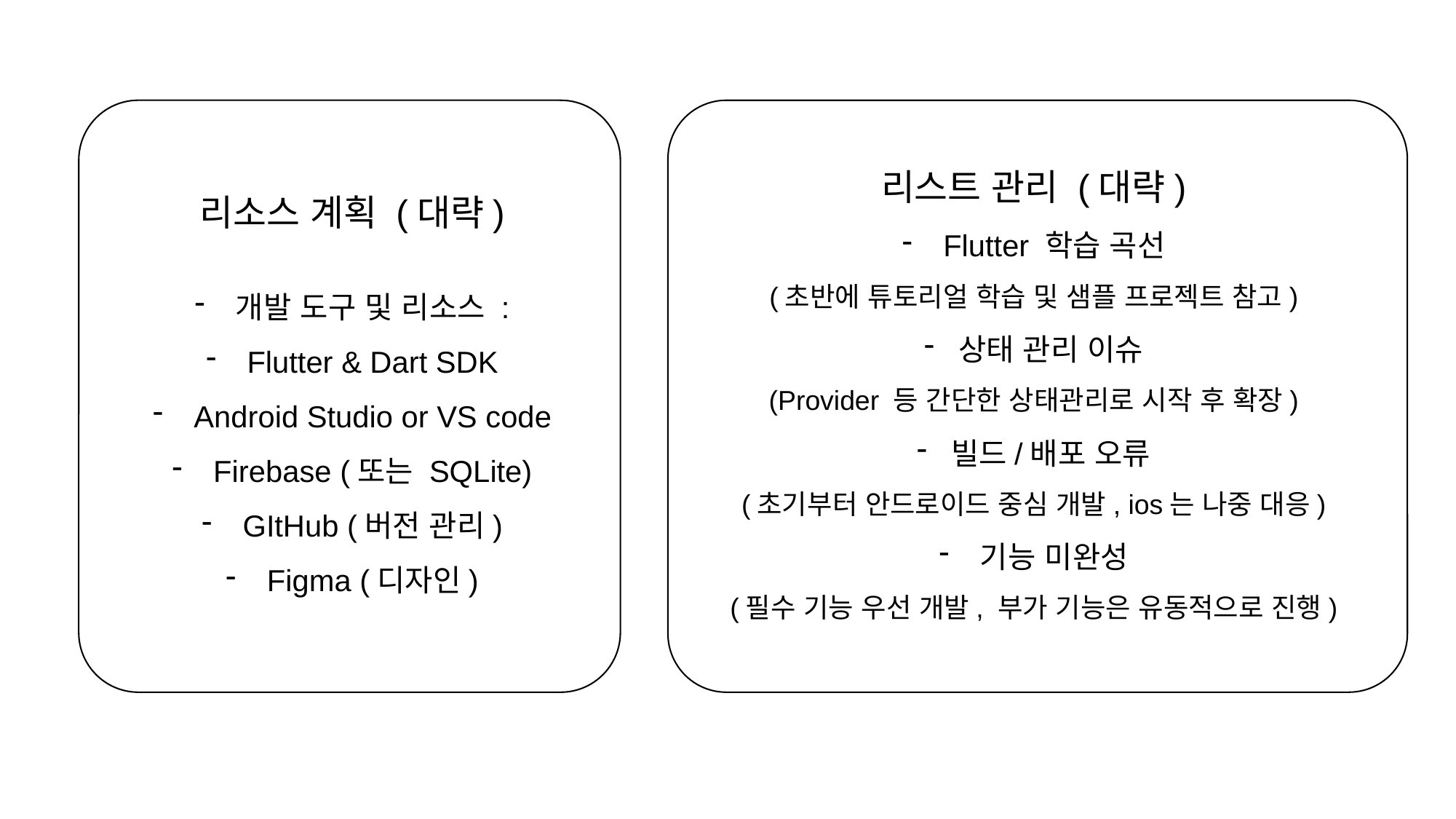

리소스 계획 (대략)

개발 도구 및 리소스 :
Flutter & Dart SDK
Android Studio or VS code
Firebase (또는 SQLite)
GItHub (버전 관리)
Figma (디자인)

리스트 관리 (대략)
Flutter 학습 곡선
(초반에 튜토리얼 학습 및 샘플 프로젝트 참고)
상태 관리 이슈
(Provider 등 간단한 상태관리로 시작 후 확장)
빌드/배포 오류
(초기부터 안드로이드 중심 개발, ios는 나중 대응)
기능 미완성
(필수 기능 우선 개발, 부가 기능은 유동적으로 진행)